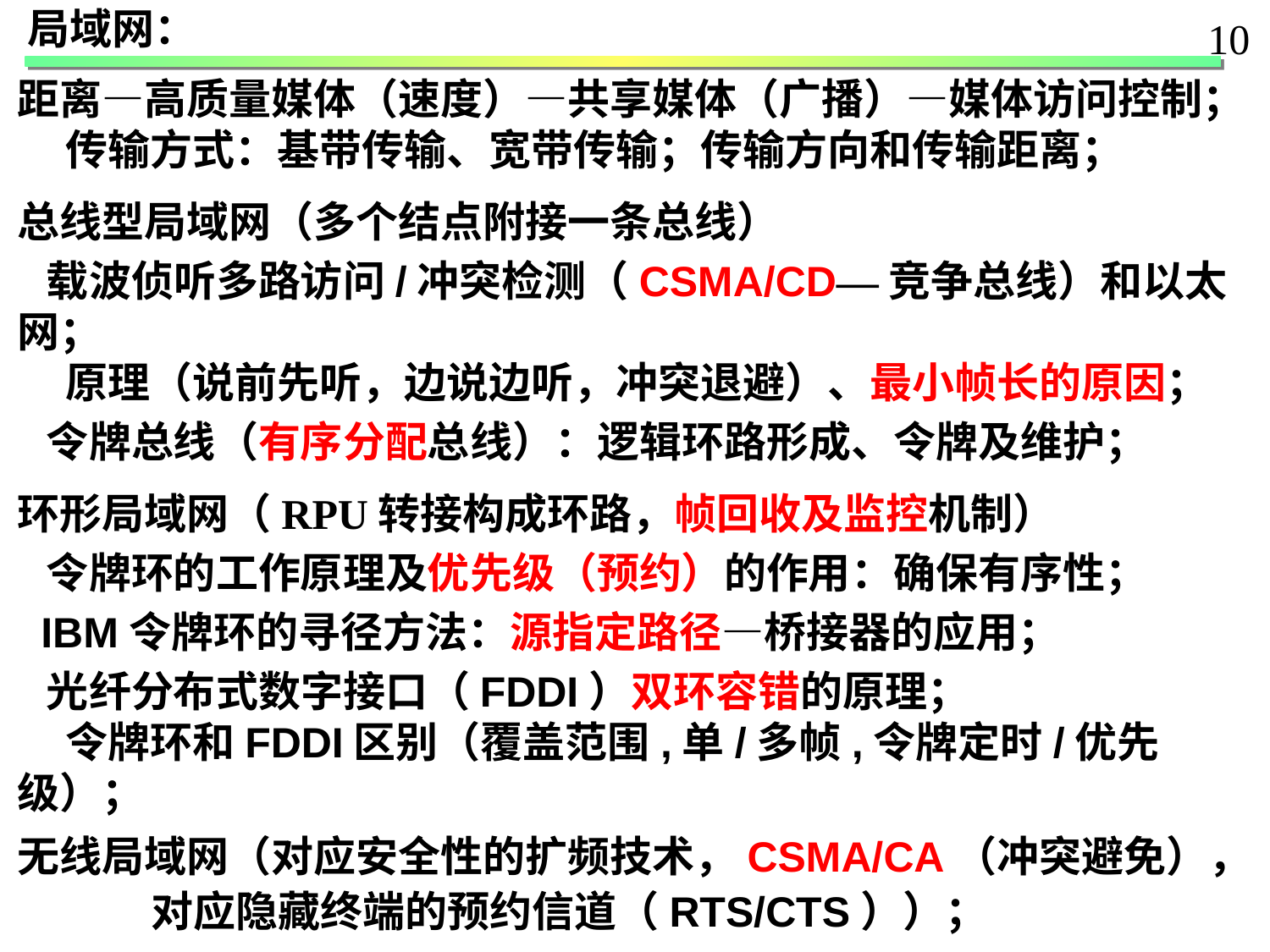

局域网：
10

距离—高质量媒体（速度）—共享媒体（广播）—媒体访问控制；
    传输方式：基带传输、宽带传输；传输方向和传输距离；
总线型局域网（多个结点附接一条总线）
  载波侦听多路访问/冲突检测（CSMA/CD—竞争总线）和以太网；
    原理（说前先听，边说边听，冲突退避）、最小帧长的原因；
  令牌总线（有序分配总线）：逻辑环路形成、令牌及维护；
环形局域网（RPU转接构成环路，帧回收及监控机制）
  令牌环的工作原理及优先级（预约）的作用：确保有序性；
  IBM令牌环的寻径方法：源指定路径—桥接器的应用；
  光纤分布式数字接口（FDDI）双环容错的原理；
    令牌环和FDDI区别（覆盖范围,单/多帧,令牌定时/优先级）；
无线局域网（对应安全性的扩频技术，CSMA/CA（冲突避免），
             对应隐藏终端的预约信道（RTS/CTS））；
LAN中逻辑链路层（LLC）作用：屏蔽MAC差异，提供统一接口。